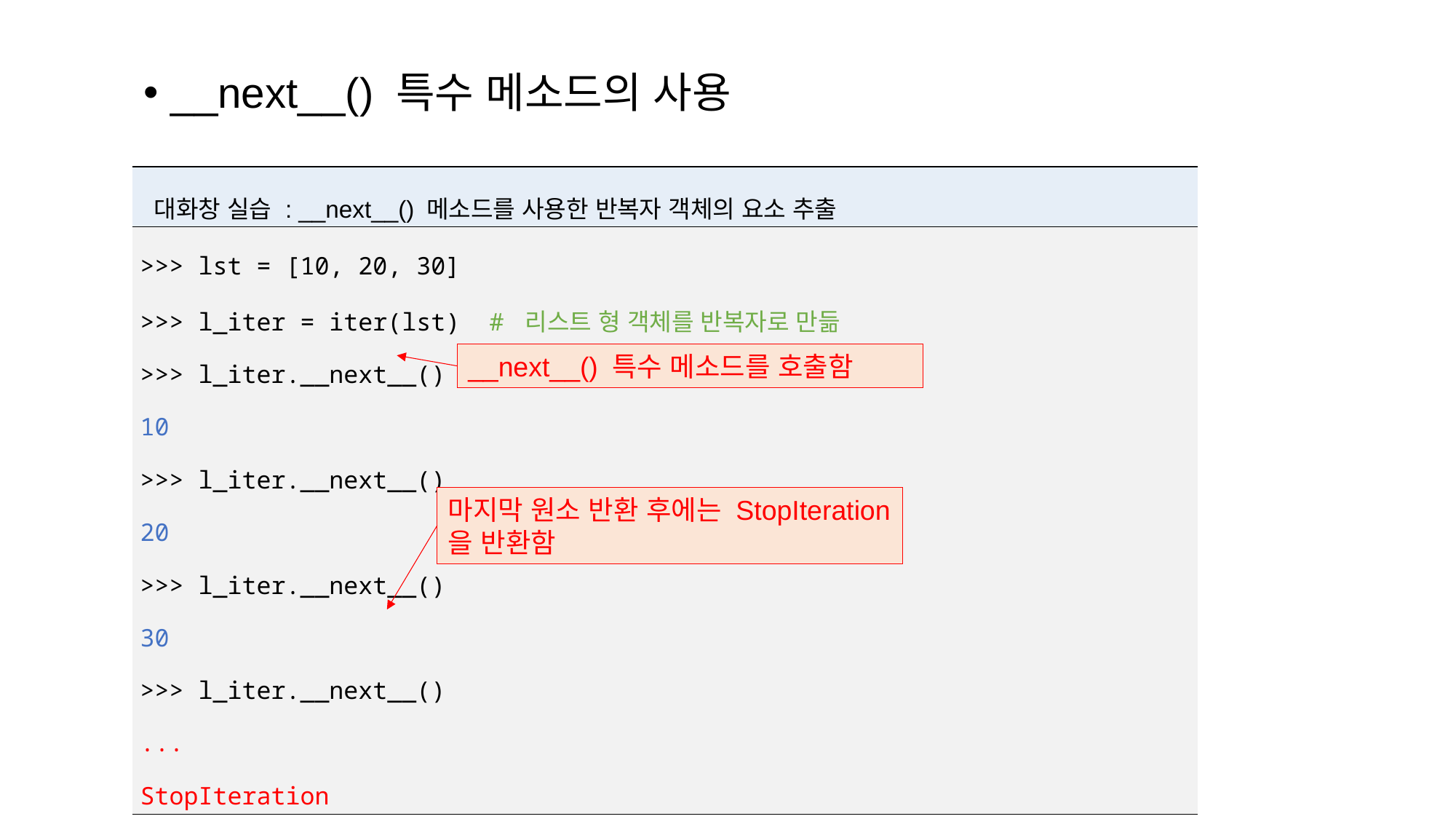

__next__() 특수 메소드의 사용
| 대화창 실습 : \_\_next\_\_() 메소드를 사용한 반복자 객체의 요소 추출 |
| --- |
| >>> lst = [10, 20, 30] >>> l\_iter = iter(lst) # 리스트 형 객체를 반복자로 만듦 >>> l\_iter.\_\_next\_\_() 10 >>> l\_iter.\_\_next\_\_() 20 >>> l\_iter.\_\_next\_\_() 30 >>> l\_iter.\_\_next\_\_() ... StopIteration |
__next__() 특수 메소드를 호출함
마지막 원소 반환 후에는 StopIteration을 반환함